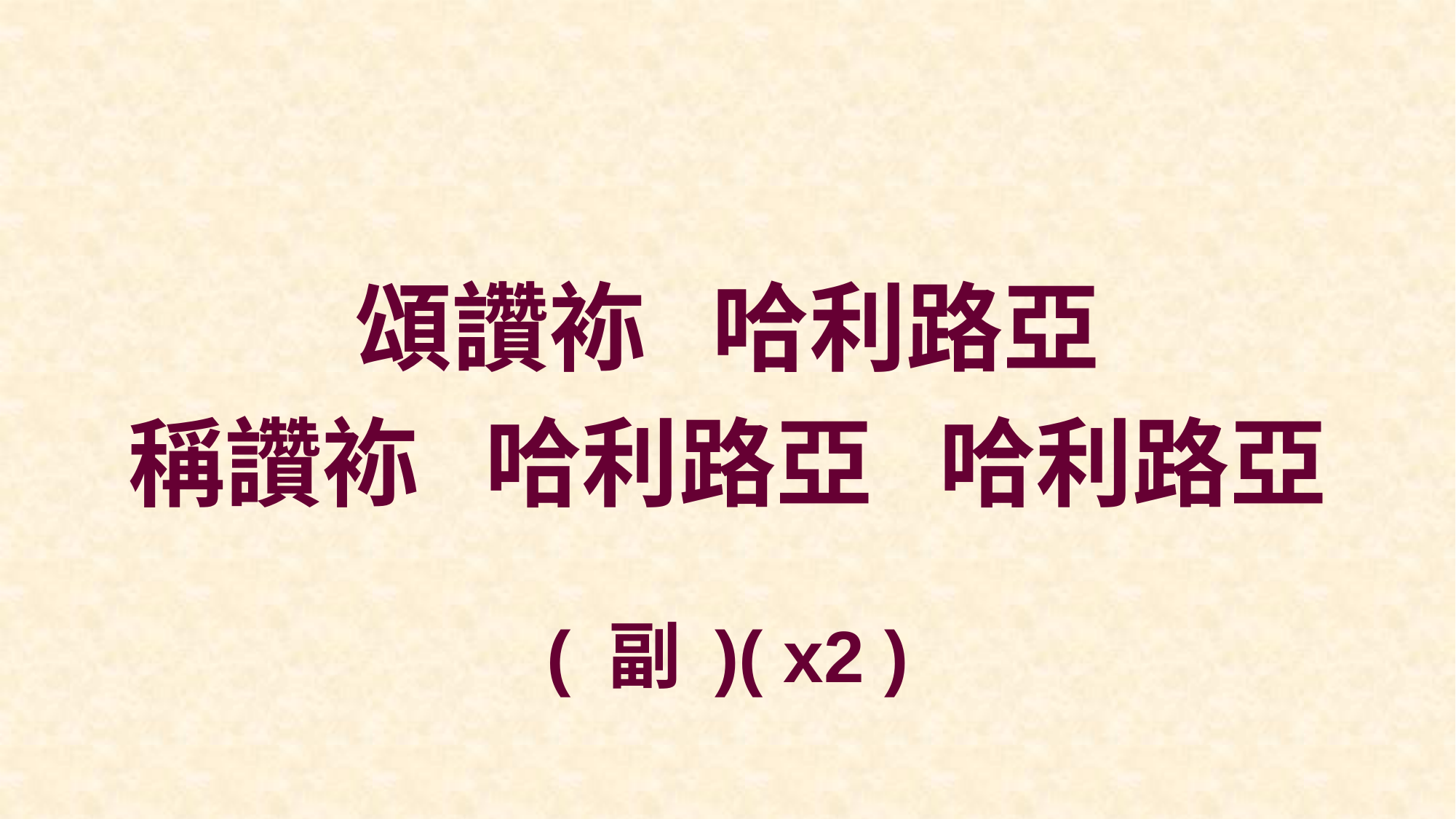

頌讚袮   哈利路亞
稱讚袮   哈利路亞   哈利路亞
( 副 )( x2 )